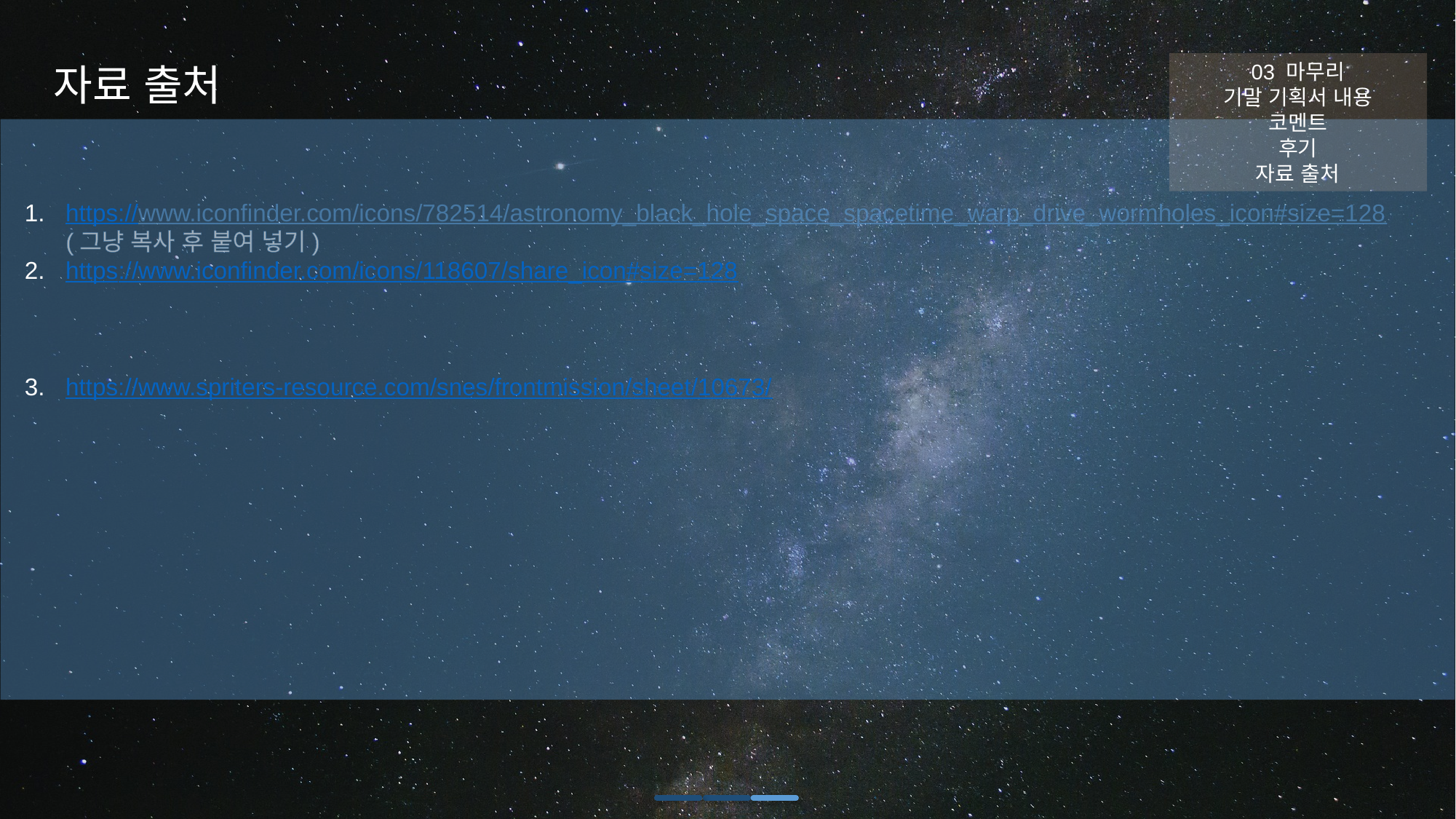

자료 출처
03 마무리
기말 기획서 내용
코멘트
후기
자료 출처

https://www.iconfinder.com/icons/782514/astronomy_black_hole_space_spacetime_warp_drive_wormholes_icon#size=128
(그냥 복사 후 붙여 넣기)
https://www.iconfinder.com/icons/118607/share_icon#size=128

https://www.spriters-resource.com/snes/frontmission/sheet/10673/